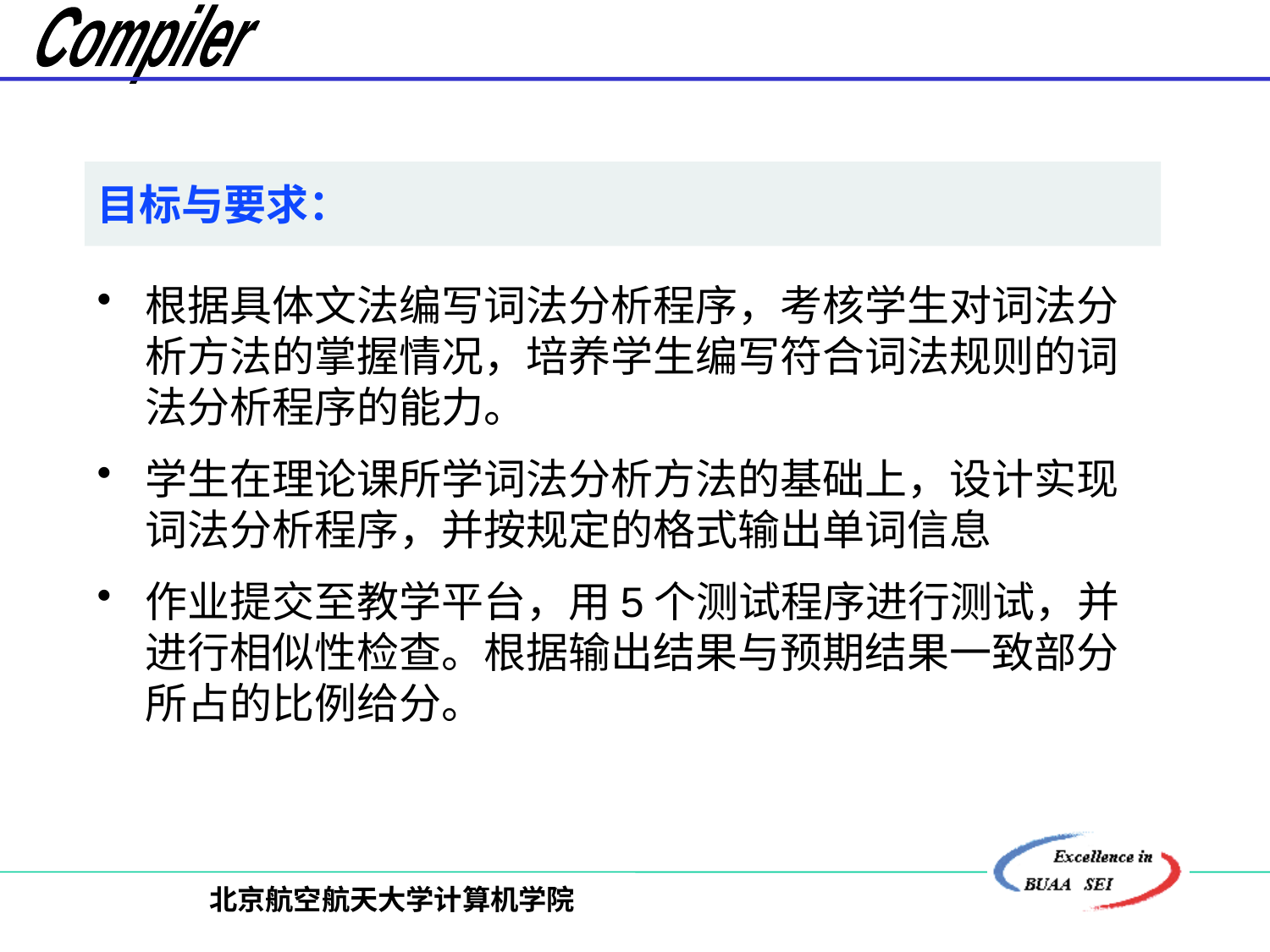

目标与要求：
根据具体文法编写词法分析程序，考核学生对词法分析方法的掌握情况，培养学生编写符合词法规则的词法分析程序的能力。
学生在理论课所学词法分析方法的基础上，设计实现词法分析程序，并按规定的格式输出单词信息
作业提交至教学平台，用5个测试程序进行测试，并进行相似性检查。根据输出结果与预期结果一致部分所占的比例给分。